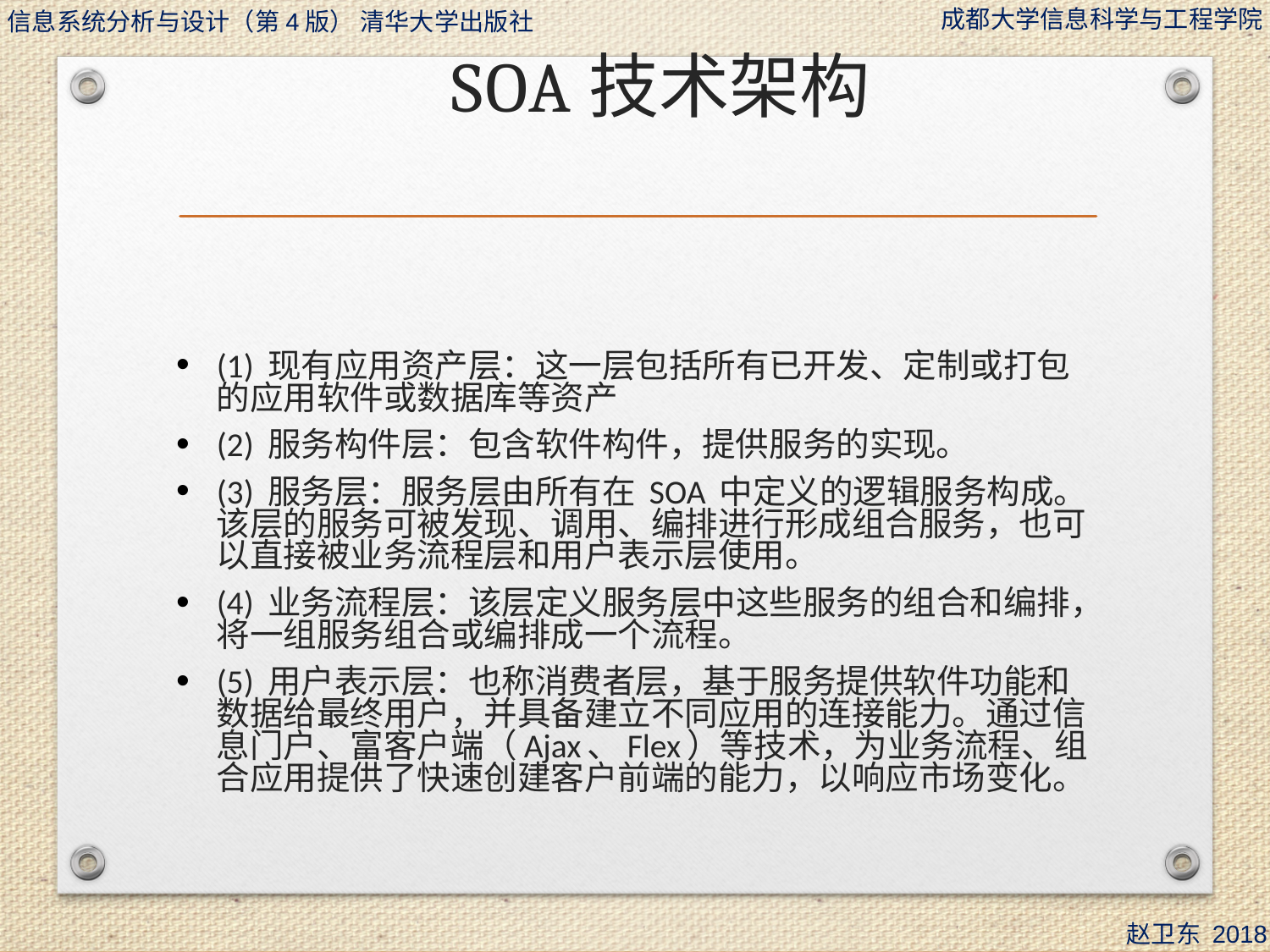

# SOA技术架构
(1) 现有应用资产层：这一层包括所有已开发、定制或打包的应用软件或数据库等资产
(2) 服务构件层：包含软件构件，提供服务的实现。
(3) 服务层：服务层由所有在 SOA 中定义的逻辑服务构成。该层的服务可被发现、调用、编排进行形成组合服务，也可以直接被业务流程层和用户表示层使用。
(4) 业务流程层：该层定义服务层中这些服务的组合和编排，将一组服务组合或编排成一个流程。
(5) 用户表示层：也称消费者层，基于服务提供软件功能和数据给最终用户，并具备建立不同应用的连接能力。通过信息门户、富客户端（Ajax、Flex）等技术，为业务流程、组合应用提供了快速创建客户前端的能力，以响应市场变化。